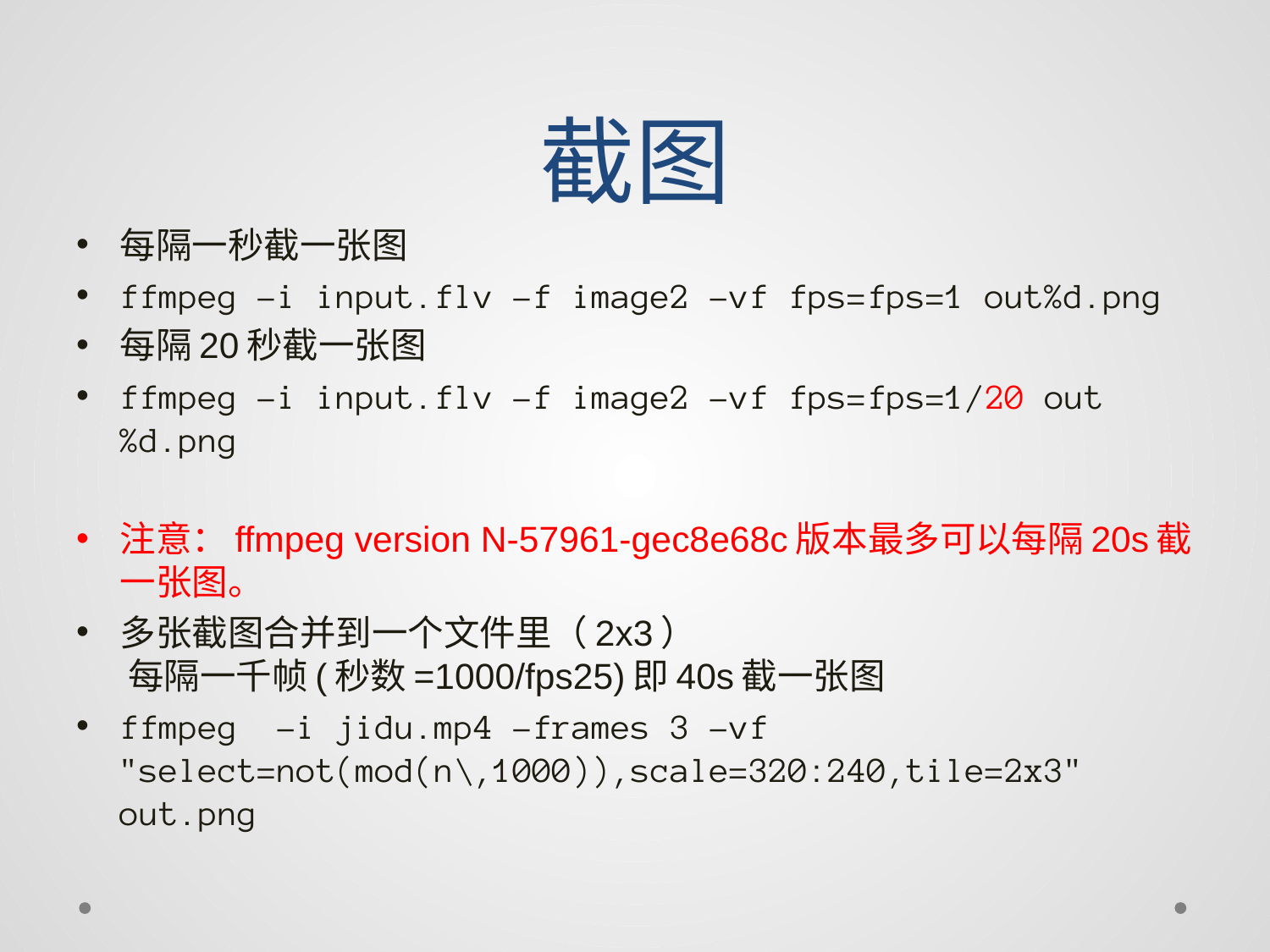

# 截图
每隔一秒截一张图
ffmpeg -i input.flv -f image2 -vf fps=fps=1 out%d.png
每隔20秒截一张图
ffmpeg -i input.flv -f image2 -vf fps=fps=1/20 out%d.png

注意：ffmpeg version N-57961-gec8e68c版本最多可以每隔20s截一张图。
多张截图合并到一个文件里（2x3）  每隔一千帧(秒数=1000/fps25)即40s截一张图
ffmpeg  -i jidu.mp4 -frames 3 -vf "select=not(mod(n\,1000)),scale=320:240,tile=2x3" out.png